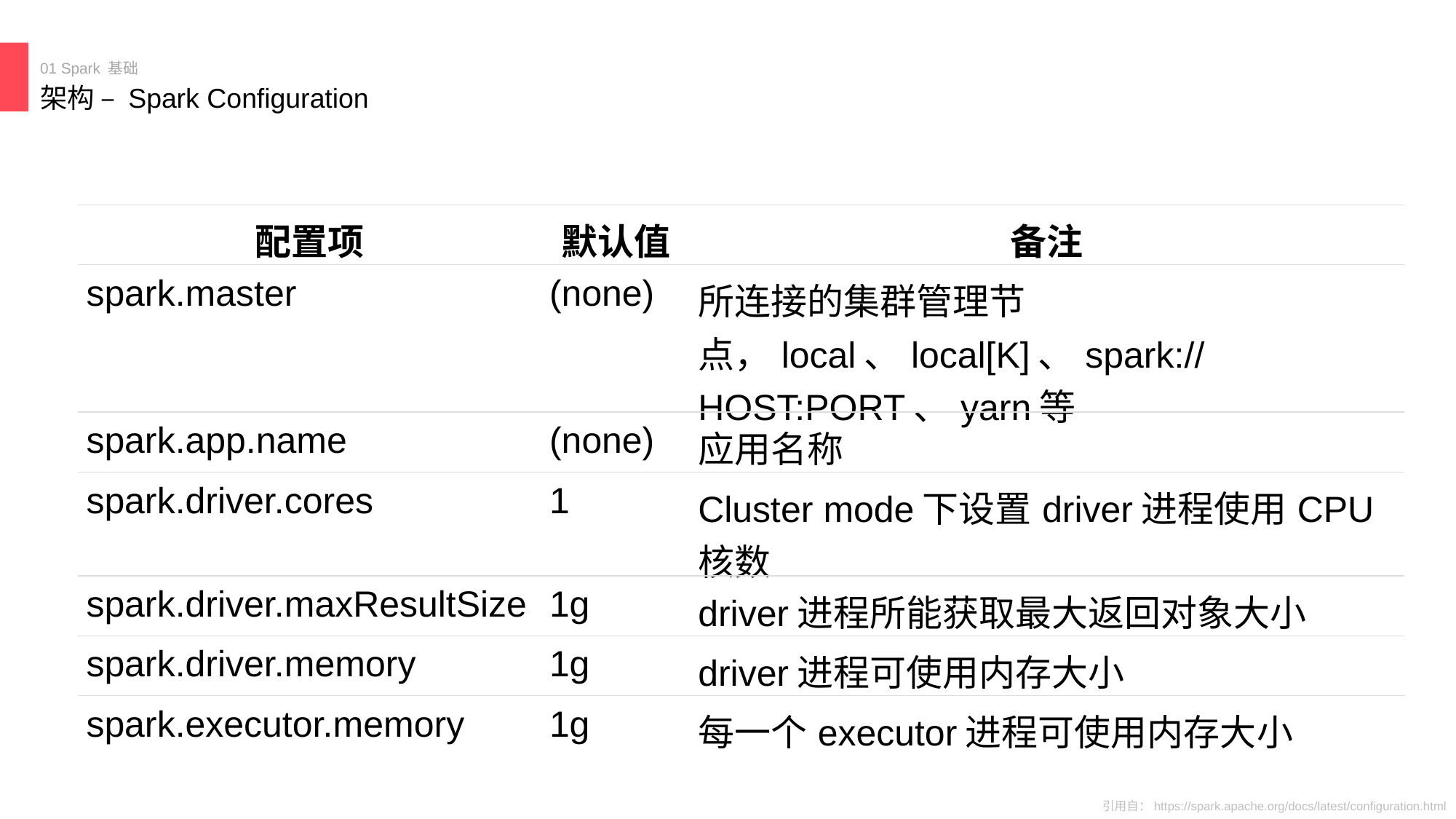

01 Spark 基础
架构 – Spark Configuration
| 配置项 | 默认值 | 备注 |
| --- | --- | --- |
| spark.master | (none) | 所连接的集群管理节点，local、local[K]、spark://HOST:PORT、yarn等 |
| spark.app.name | (none) | 应用名称 |
| spark.driver.cores | 1 | Cluster mode下设置driver进程使用CPU核数 |
| spark.driver.maxResultSize | 1g | driver进程所能获取最大返回对象大小 |
| spark.driver.memory | 1g | driver进程可使用内存大小 |
| spark.executor.memory | 1g | 每一个executor进程可使用内存大小 |
引用自：https://spark.apache.org/docs/latest/configuration.html